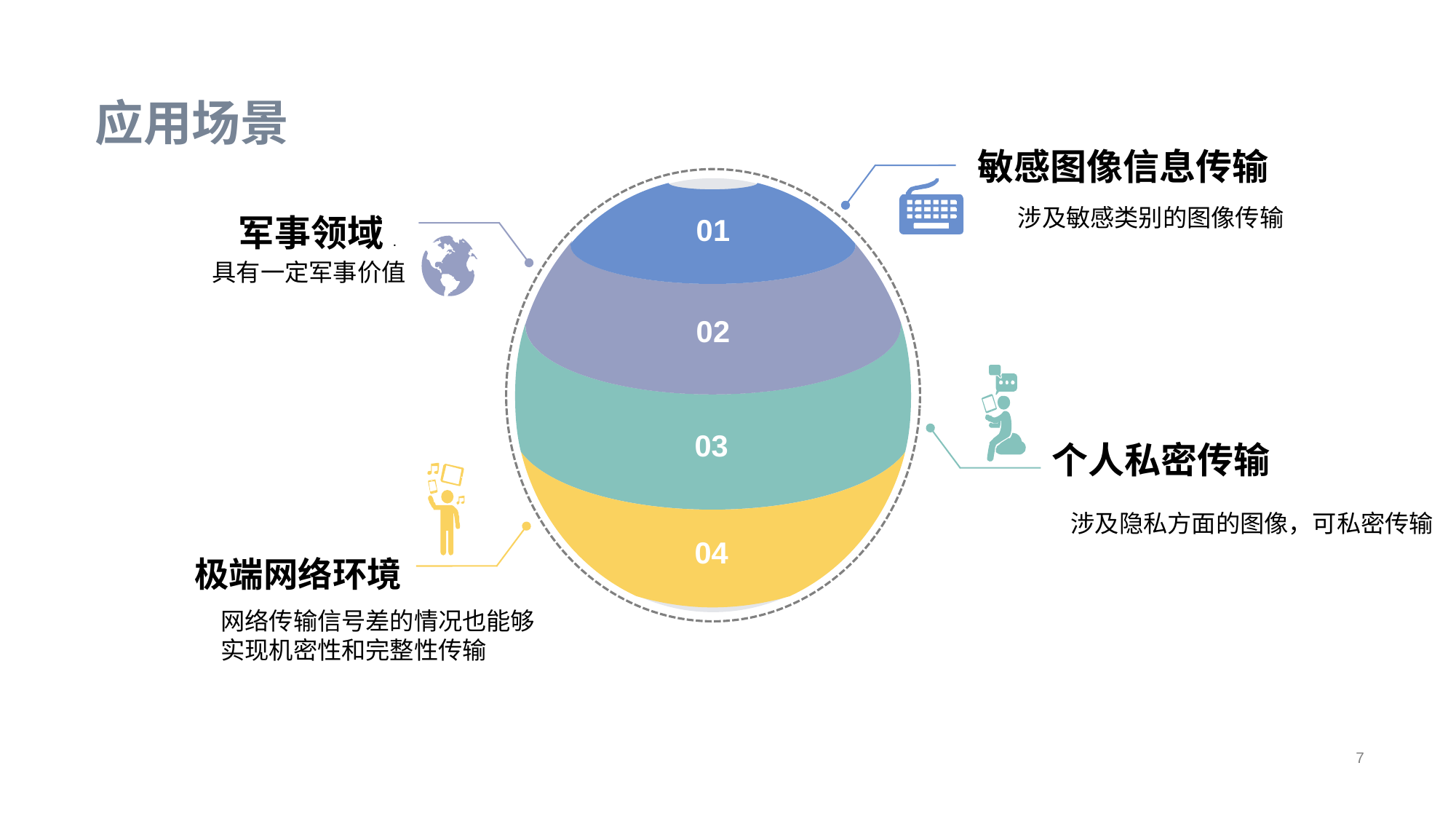

# 应用场景
敏感图像信息传输

01

02

03

04

军事领域.
个人私密传输
涉及隐私方面的图像，可私密传输

涉及敏感类别的图像传输
具有一定军事价值
极端网络环境
网络传输信号差的情况也能够实现机密性和完整性传输
7